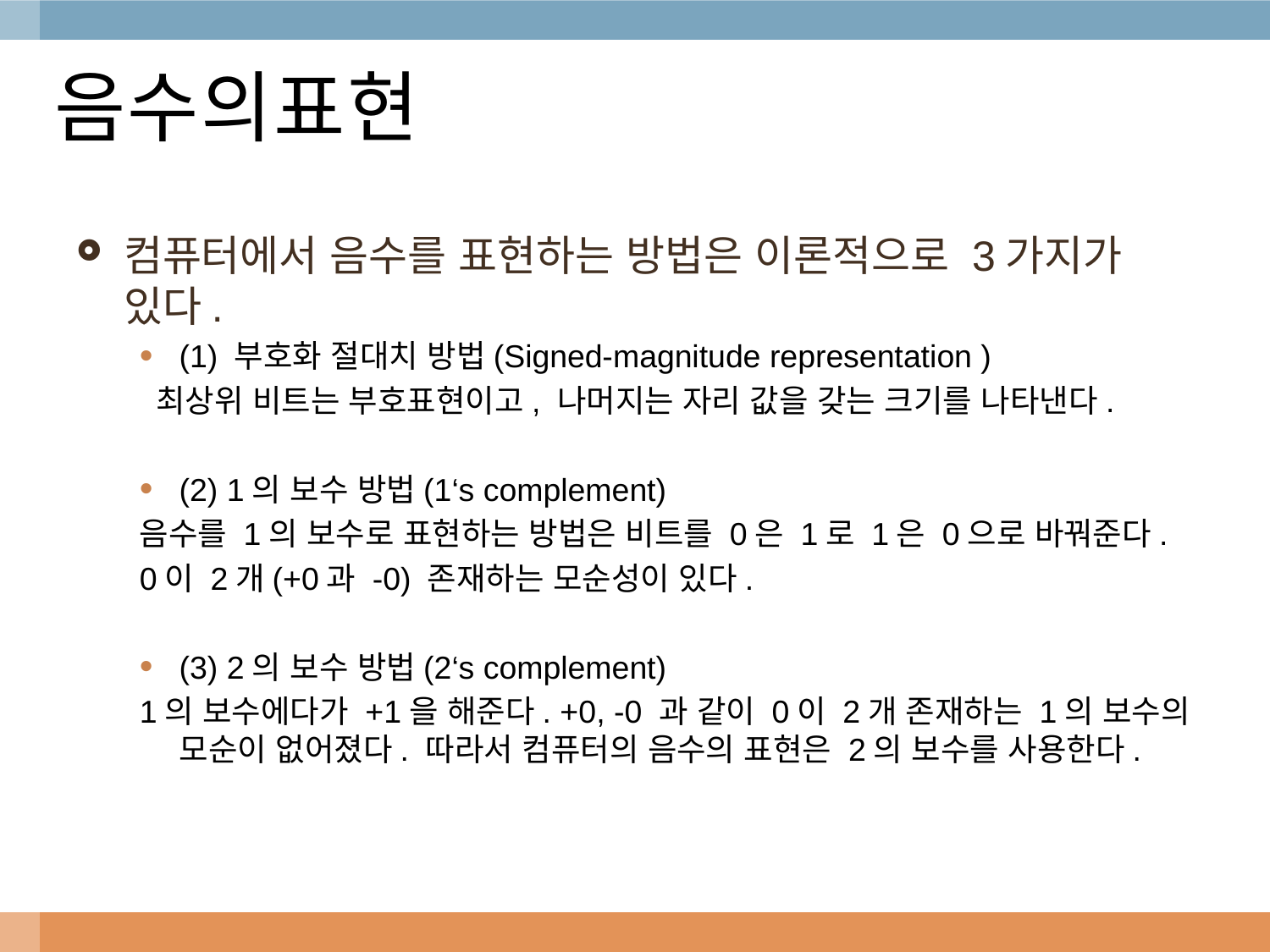

# 음수의표현
컴퓨터에서 음수를 표현하는 방법은 이론적으로 3가지가 있다.
(1) 부호화 절대치 방법(Signed-magnitude representation )
 최상위 비트는 부호표현이고, 나머지는 자리 값을 갖는 크기를 나타낸다.

(2) 1의 보수 방법(1‘s complement)
음수를 1의 보수로 표현하는 방법은 비트를 0은 1로 1은 0으로 바꿔준다.
0이 2개(+0과 -0) 존재하는 모순성이 있다.

(3) 2의 보수 방법(2‘s complement)
1의 보수에다가 +1을 해준다. +0, -0 과 같이 0이 2개 존재하는 1의 보수의 모순이 없어졌다. 따라서 컴퓨터의 음수의 표현은 2의 보수를 사용한다.